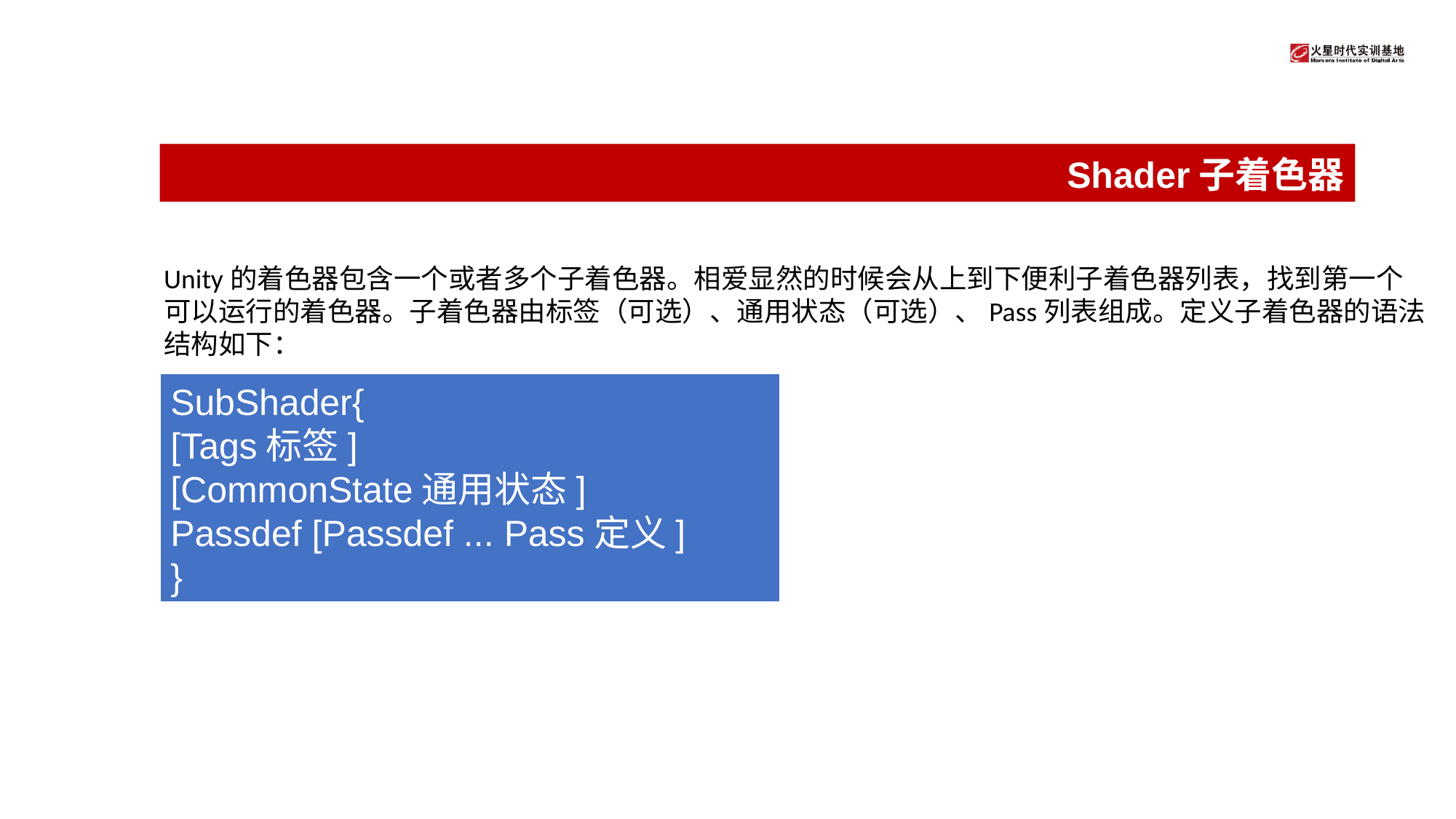

# Shader子着色器
Unity的着色器包含一个或者多个子着色器。相爱显然的时候会从上到下便利子着色器列表，找到第一个
可以运行的着色器。子着色器由标签（可选）、通用状态（可选）、Pass列表组成。定义子着色器的语法
结构如下：
SubShader{
[Tags标签]
[CommonState通用状态]
Passdef [Passdef ... Pass定义]
}